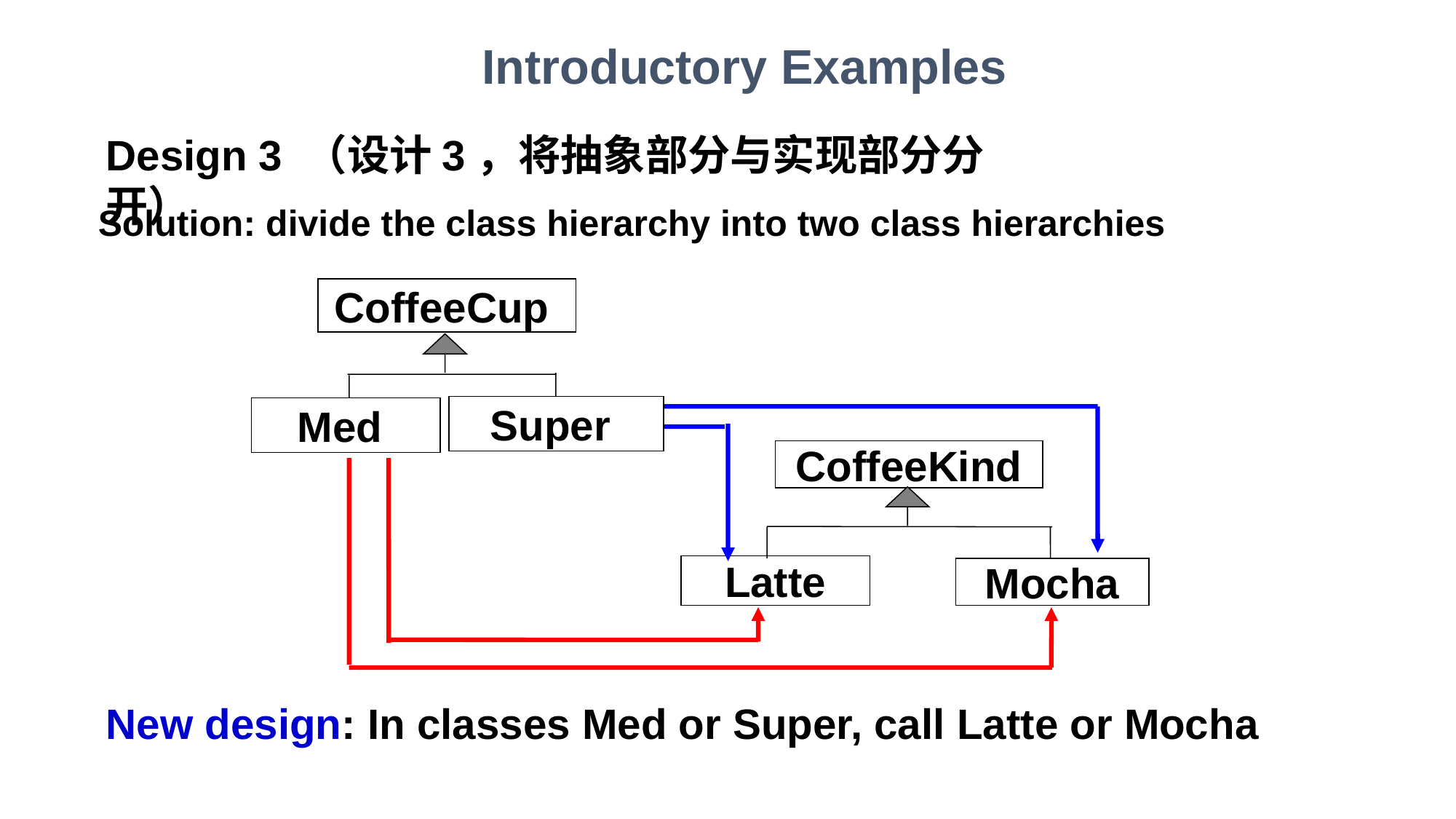

Introductory Examples
Design 3 （设计3，将抽象部分与实现部分分开）
Solution: divide the class hierarchy into two class hierarchies
CoffeeCup

Super
Med

CoffeeKind

Latte
Mocha
New design: In classes Med or Super, call Latte or Mocha